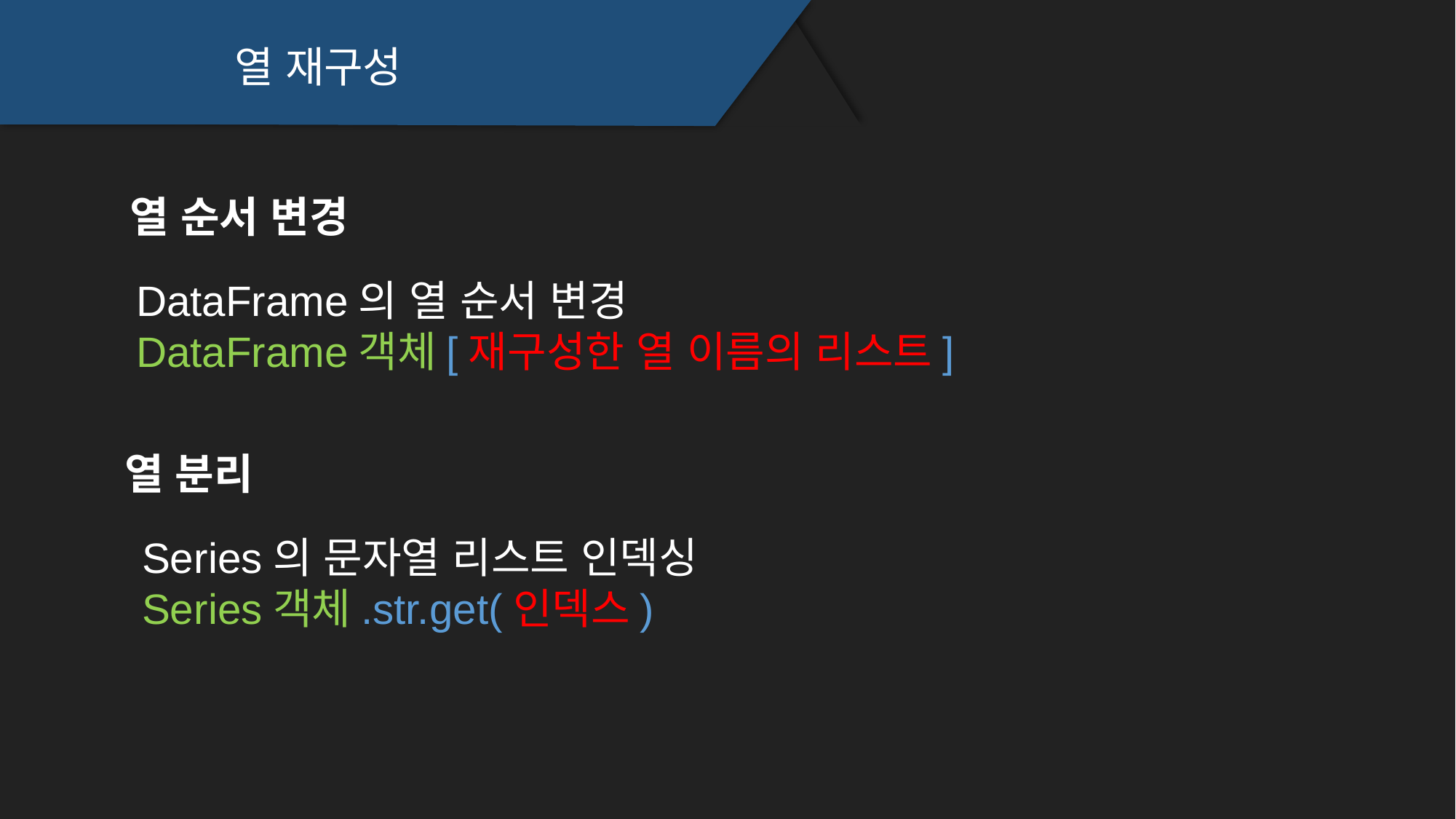

열 재구성
열 순서 변경
DataFrame의 열 순서 변경
DataFrame객체[재구성한 열 이름의 리스트]
열 분리
Series의 문자열 리스트 인덱싱
Series객체.str.get(인덱스)